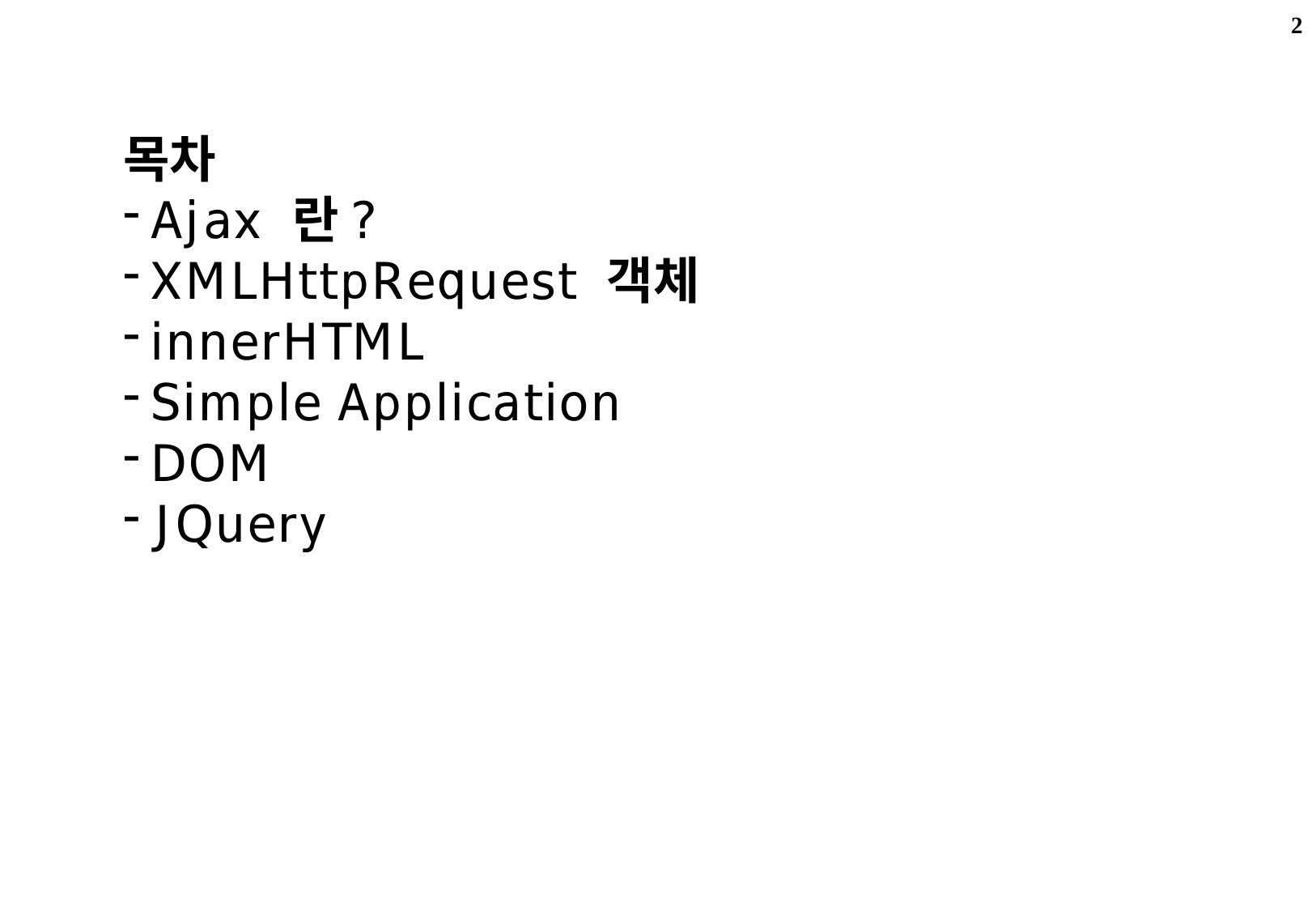

2
Ajax
목차
Ajax 란?
XMLHttpRequest 객체
innerHTML
Simple Application
DOM
JQuery